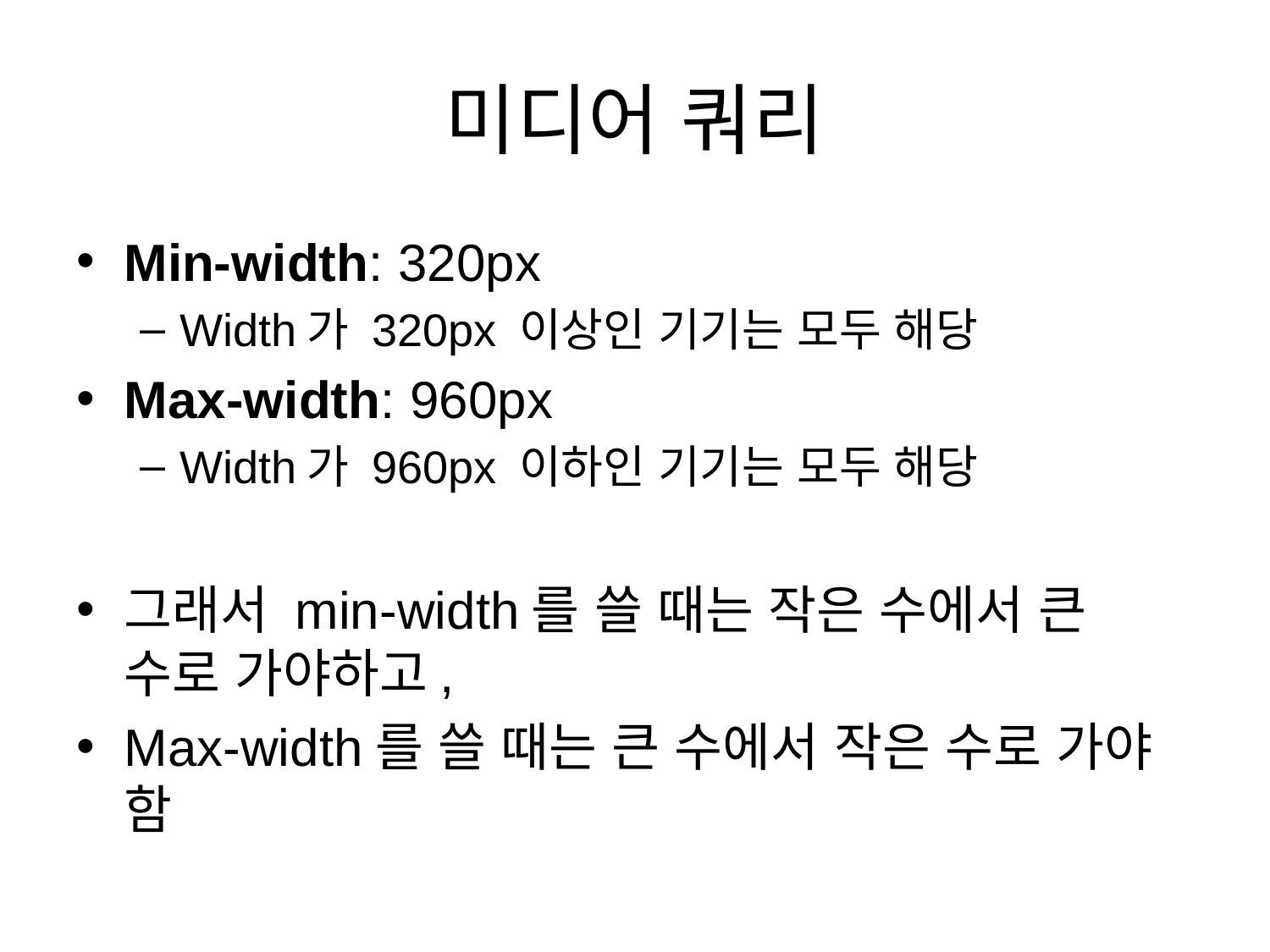

# 미디어 쿼리
Min-width: 320px
Width가 320px 이상인 기기는 모두 해당
Max-width: 960px
Width가 960px 이하인 기기는 모두 해당

그래서 min-width를 쓸 때는 작은 수에서 큰 수로 가야하고,
Max-width를 쓸 때는 큰 수에서 작은 수로 가야 함